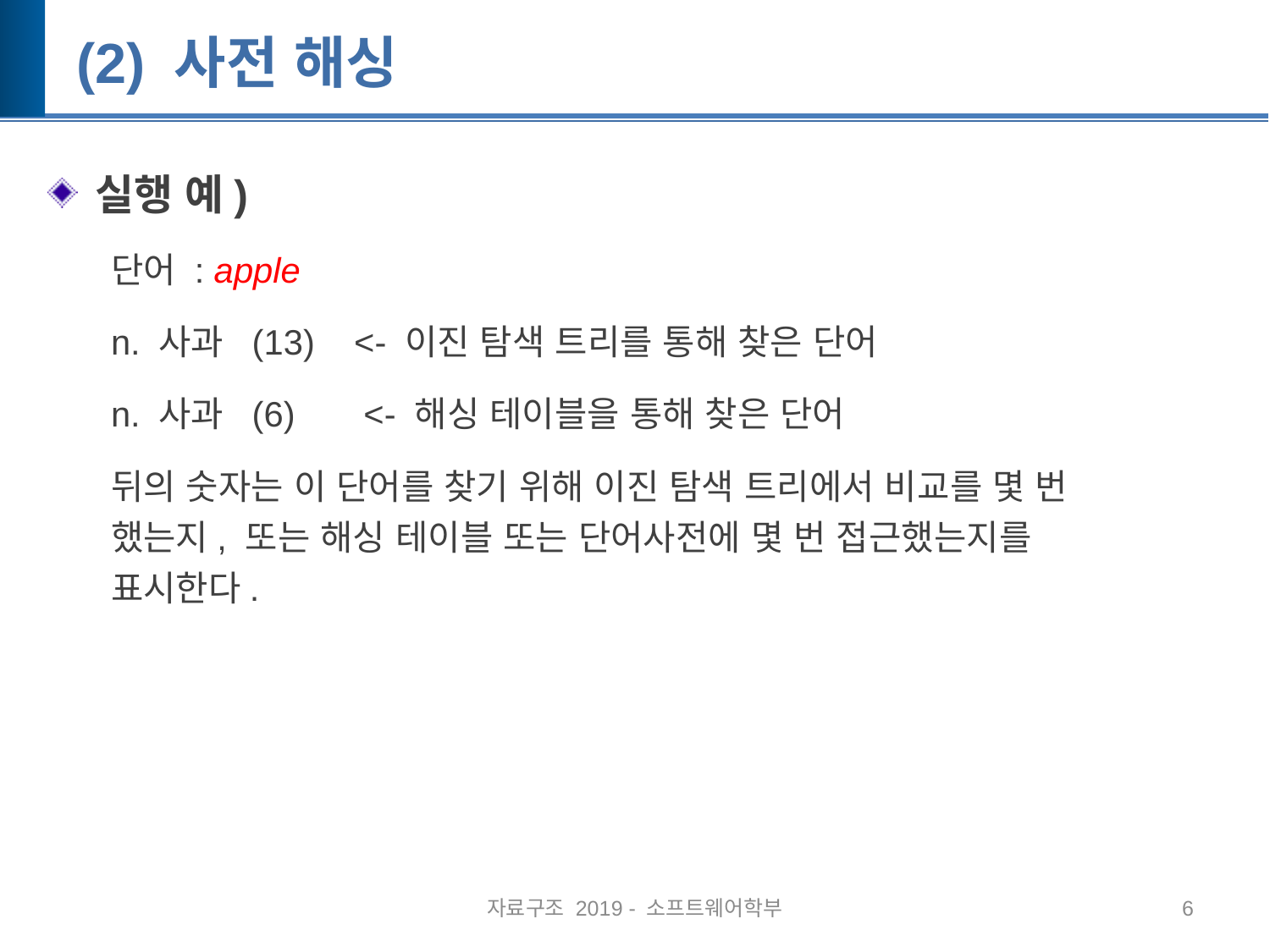

# (2) 사전 해싱
실행 예)
단어 : apple
n. 사과  (13)    <- 이진 탐색 트리를 통해 찾은 단어
n. 사과  (6)       <- 해싱 테이블을 통해 찾은 단어
뒤의 숫자는 이 단어를 찾기 위해 이진 탐색 트리에서 비교를 몇 번 했는지, 또는 해싱 테이블 또는 단어사전에 몇 번 접근했는지를 표시한다.

자료구조 2019 - 소프트웨어학부
6